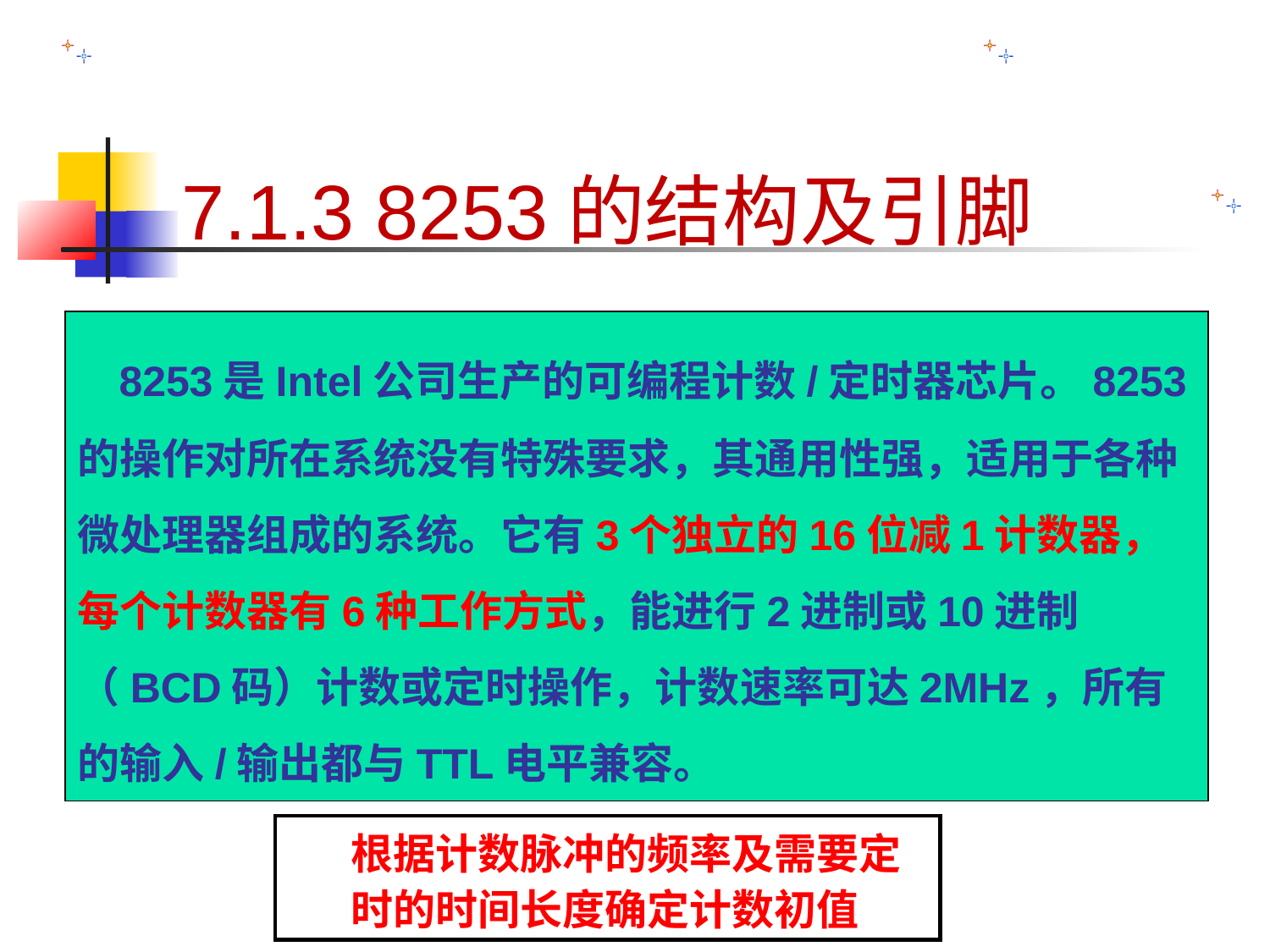

7.1.3 8253的结构及引脚
   8253是Intel公司生产的可编程计数/定时器芯片。8253的操作对所在系统没有特殊要求，其通用性强，适用于各种微处理器组成的系统。它有3个独立的16位减1计数器，每个计数器有6种工作方式，能进行2进制或10进制（BCD码）计数或定时操作，计数速率可达2MHz，所有的输入/输出都与TTL电平兼容。
根据计数脉冲的频率及需要定时的时间长度确定计数初值